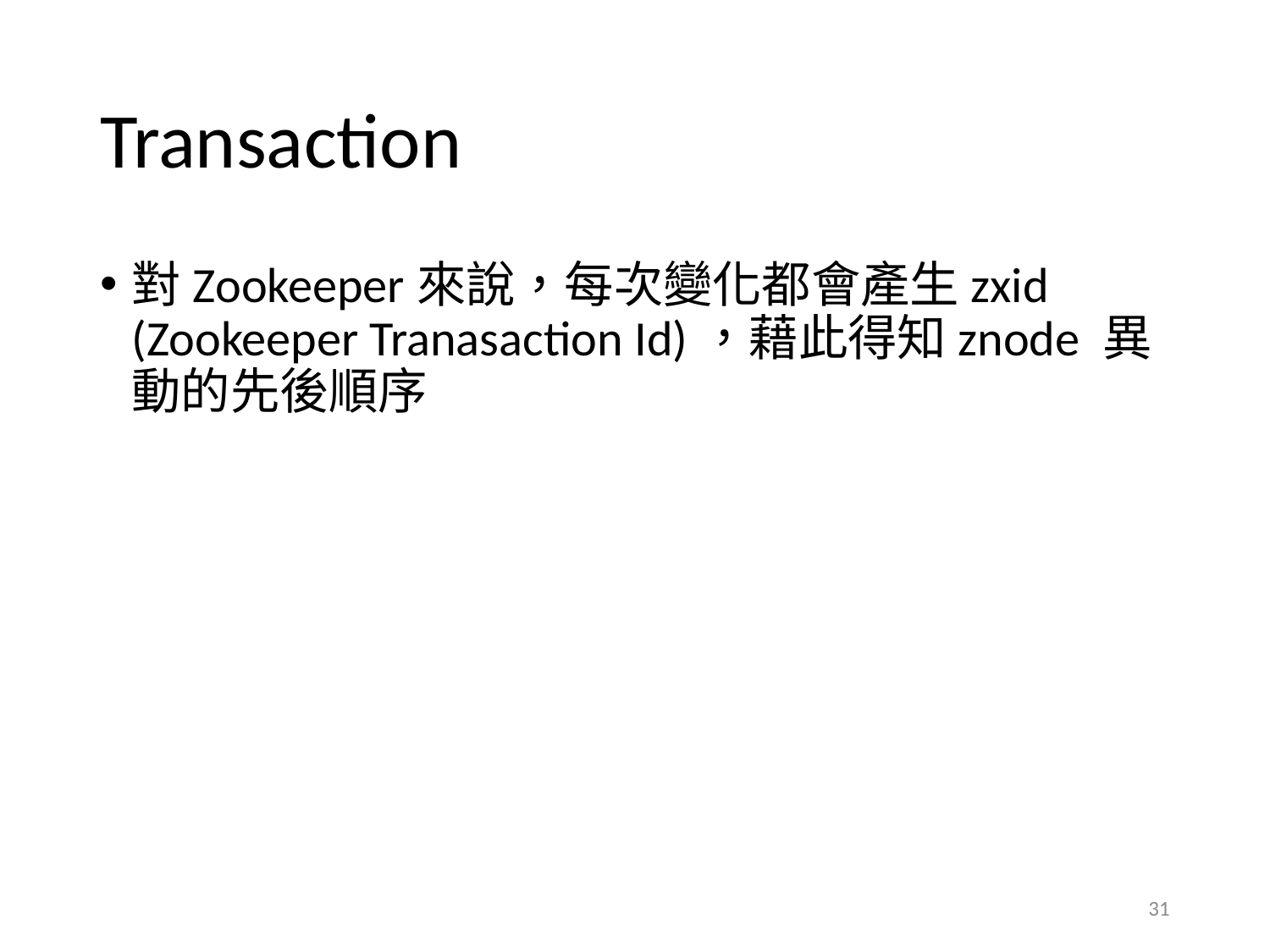

# Transaction
對Zookeeper來說，每次變化都會產生zxid (Zookeeper Tranasaction Id)，藉此得知znode 異動的先後順序
31